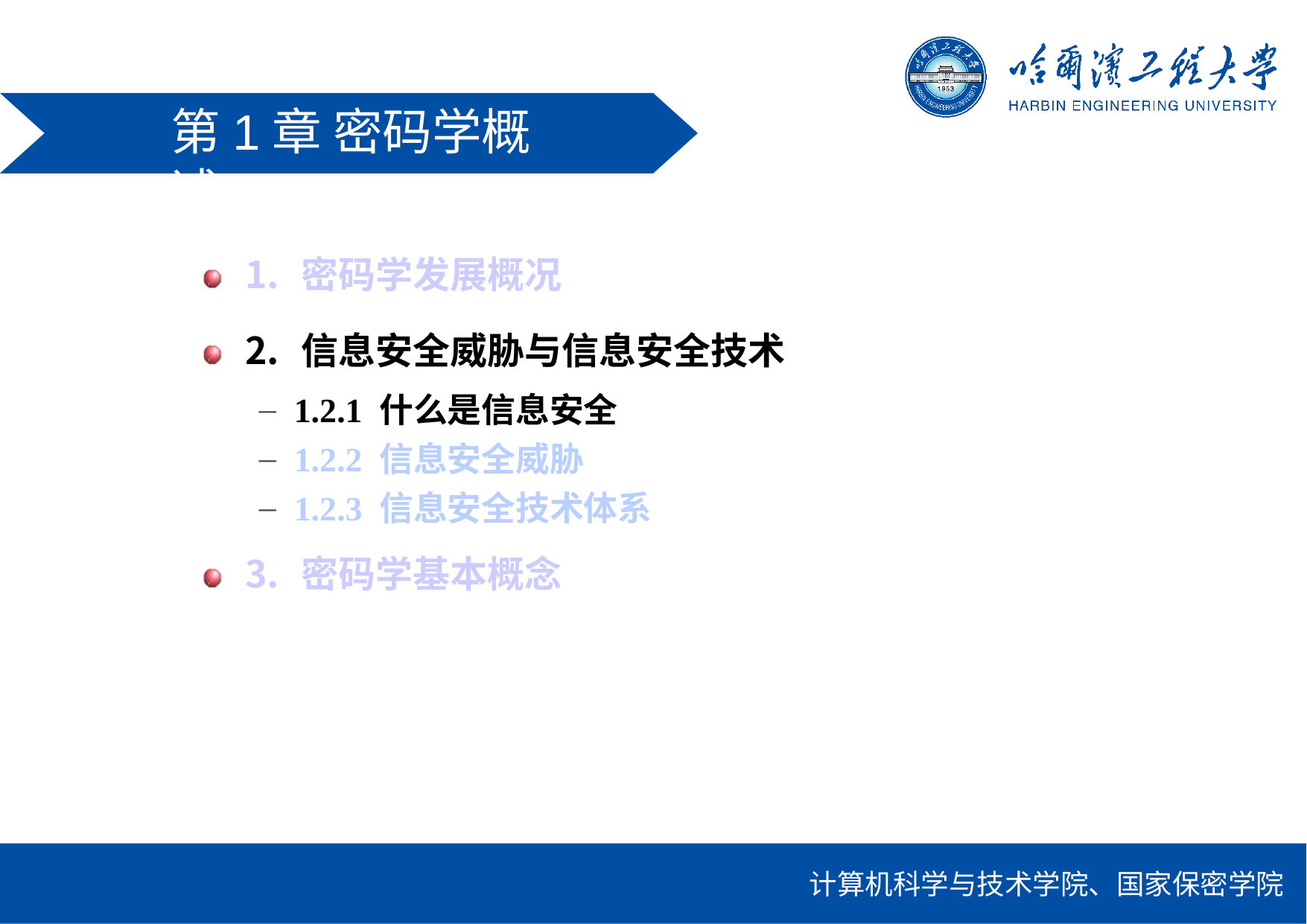

第1章 密码学概述
密码学发展概况
信息安全威胁与信息安全技术
1.2.1 什么是信息安全
1.2.2 信息安全威胁
1.2.3 信息安全技术体系
密码学基本概念